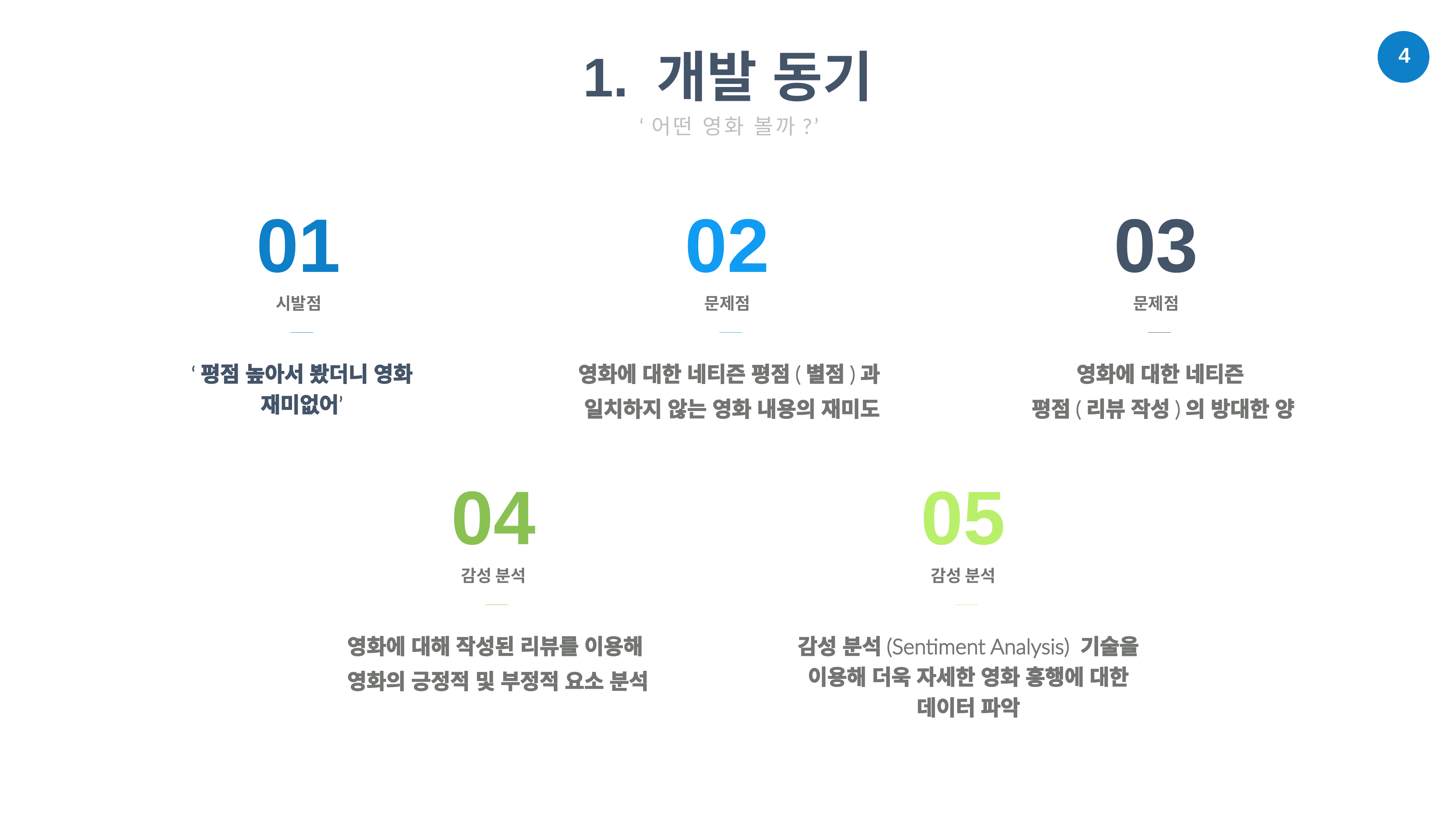

1. 개발 동기
‘어떤 영화 볼까?’
01
02
03
시발점
문제점
문제점
‘평점 높아서 봤더니 영화 재미없어’
영화에 대한 네티즌 평점(별점)과
일치하지 않는 영화 내용의 재미도
영화에 대한 네티즌
평점(리뷰 작성)의 방대한 양
04
05
감성 분석
감성 분석
영화에 대해 작성된 리뷰를 이용해
영화의 긍정적 및 부정적 요소 분석
감성 분석(Sentiment Analysis) 기술을 이용해 더욱 자세한 영화 흥행에 대한 데이터 파악